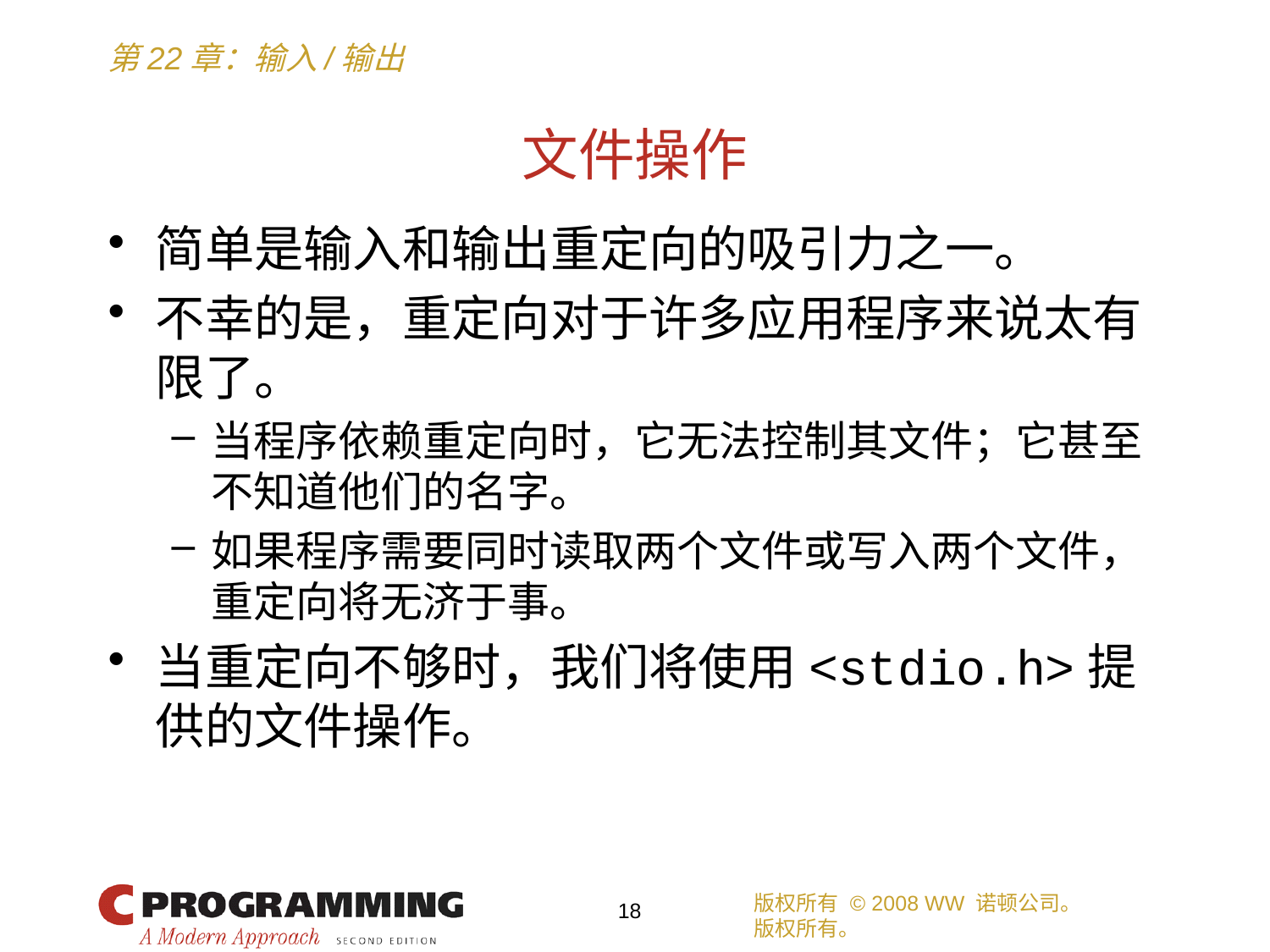

# 文件操作
简单是输入和输出重定向的吸引力之一。
不幸的是，重定向对于许多应用程序来说太有限了。
当程序依赖重定向时，它无法控制其文件；它甚至不知道他们的名字。
如果程序需要同时读取两个文件或写入两个文件，重定向将无济于事。
当重定向不够时，我们将使用<stdio.h>提供的文件操作。
版权所有 © 2008 WW 诺顿公司。
版权所有。
18